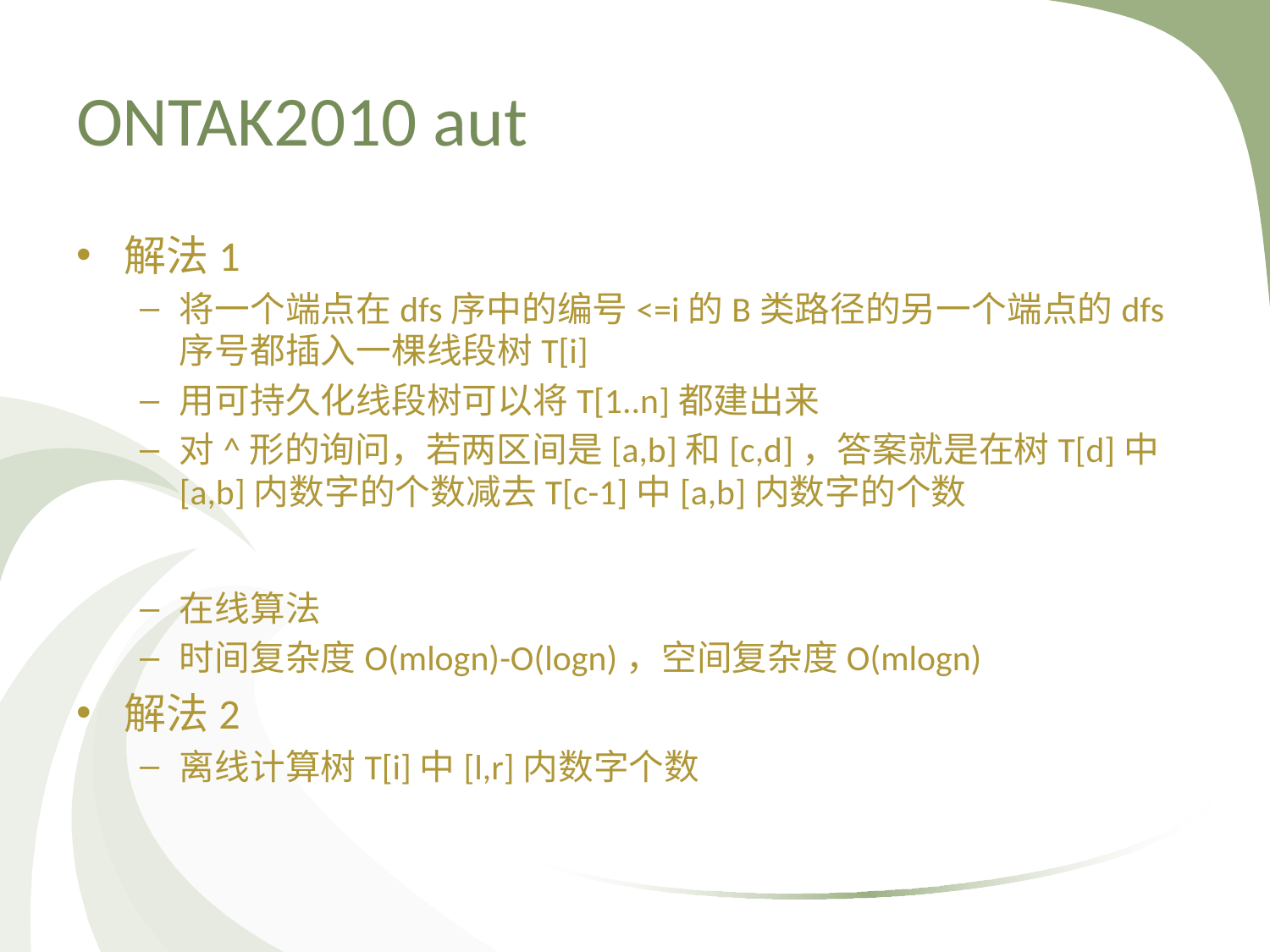

# ONTAK2010 aut
解法1
将一个端点在dfs序中的编号<=i的B类路径的另一个端点的dfs序号都插入一棵线段树T[i]
用可持久化线段树可以将T[1..n]都建出来
对^形的询问，若两区间是[a,b]和[c,d]，答案就是在树T[d]中[a,b]内数字的个数减去T[c-1]中[a,b]内数字的个数

在线算法
时间复杂度O(mlogn)-O(logn)，空间复杂度O(mlogn)
解法2
离线计算树T[i]中[l,r]内数字个数